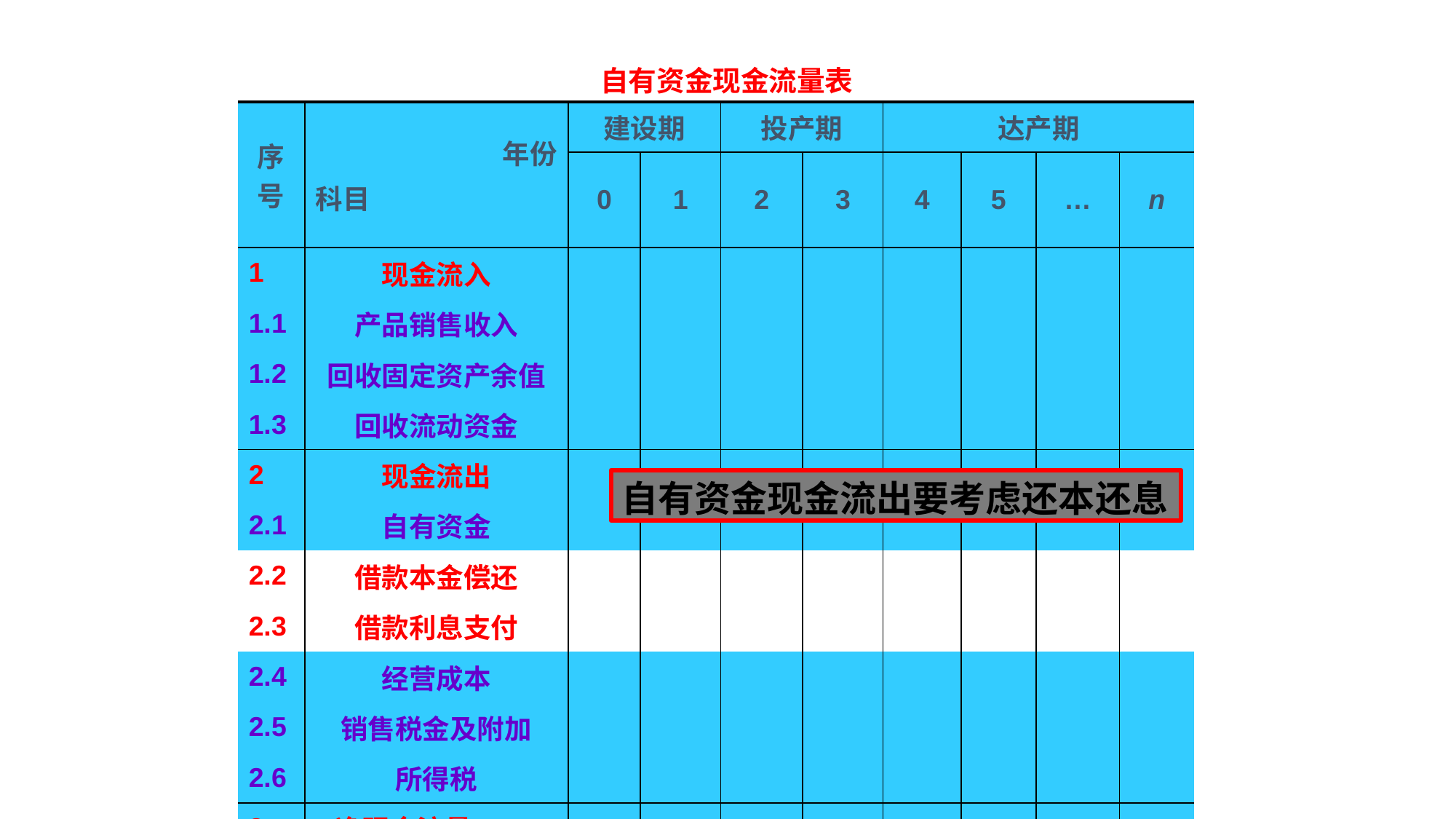

自有资金现金流量表
| 序号 | 年份 科目 | 建设期 |  | 投产期 |  | 达产期 |  |  |  |
| --- | --- | --- | --- | --- | --- | --- | --- | --- | --- |
|  |  | 0 | 1 | 2 | 3 | 4 | 5 | … | n |
| 1 | 现金流入 |  |  |  |  |  |  |  |  |
| 1.1 | 产品销售收入 |  |  |  |  |  |  |  |  |
| 1.2 | 回收固定资产余值 |  |  |  |  |  |  |  |  |
| 1.3 | 回收流动资金 |  |  |  |  |  |  |  |  |
| 2 | 现金流出 |  |  |  |  |  |  |  |  |
| 2.1 | 自有资金 |  |  |  |  |  |  |  |  |
| 2.2 | 借款本金偿还 |  |  |  |  |  |  |  |  |
| 2.3 | 借款利息支付 |  |  |  |  |  |  |  |  |
| 2.4 | 经营成本 |  |  |  |  |  |  |  |  |
| 2.5 | 销售税金及附加 |  |  |  |  |  |  |  |  |
| 2.6 | 所得税 |  |  |  |  |  |  |  |  |
| 3 | 净现金流量(1-2) |  |  |  |  |  |  |  |  |
自有资金现金流出要考虑还本还息
48